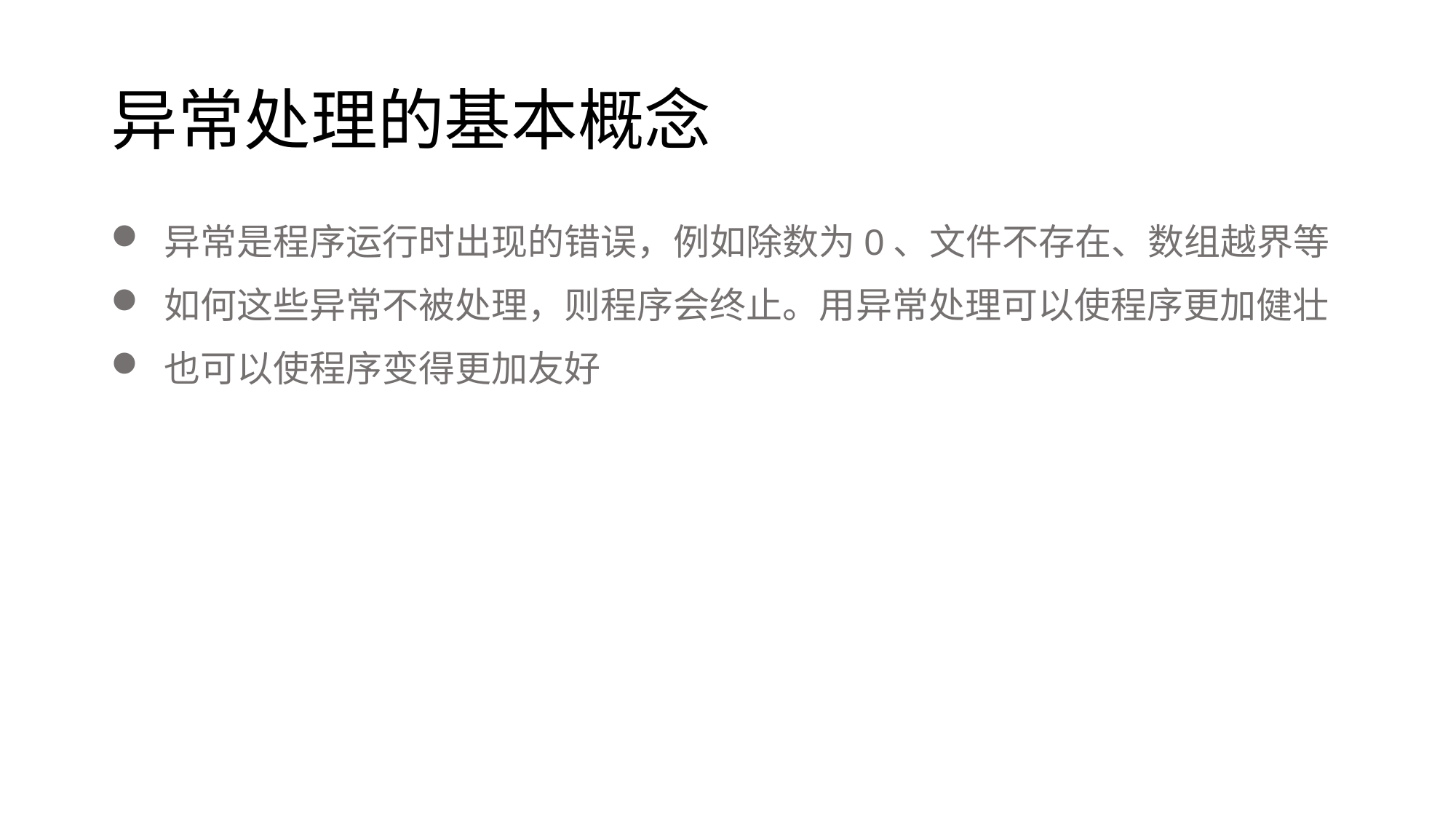

# 异常处理的基本概念
 异常是程序运行时出现的错误，例如除数为0、文件不存在、数组越界等
 如何这些异常不被处理，则程序会终止。用异常处理可以使程序更加健壮
 也可以使程序变得更加友好